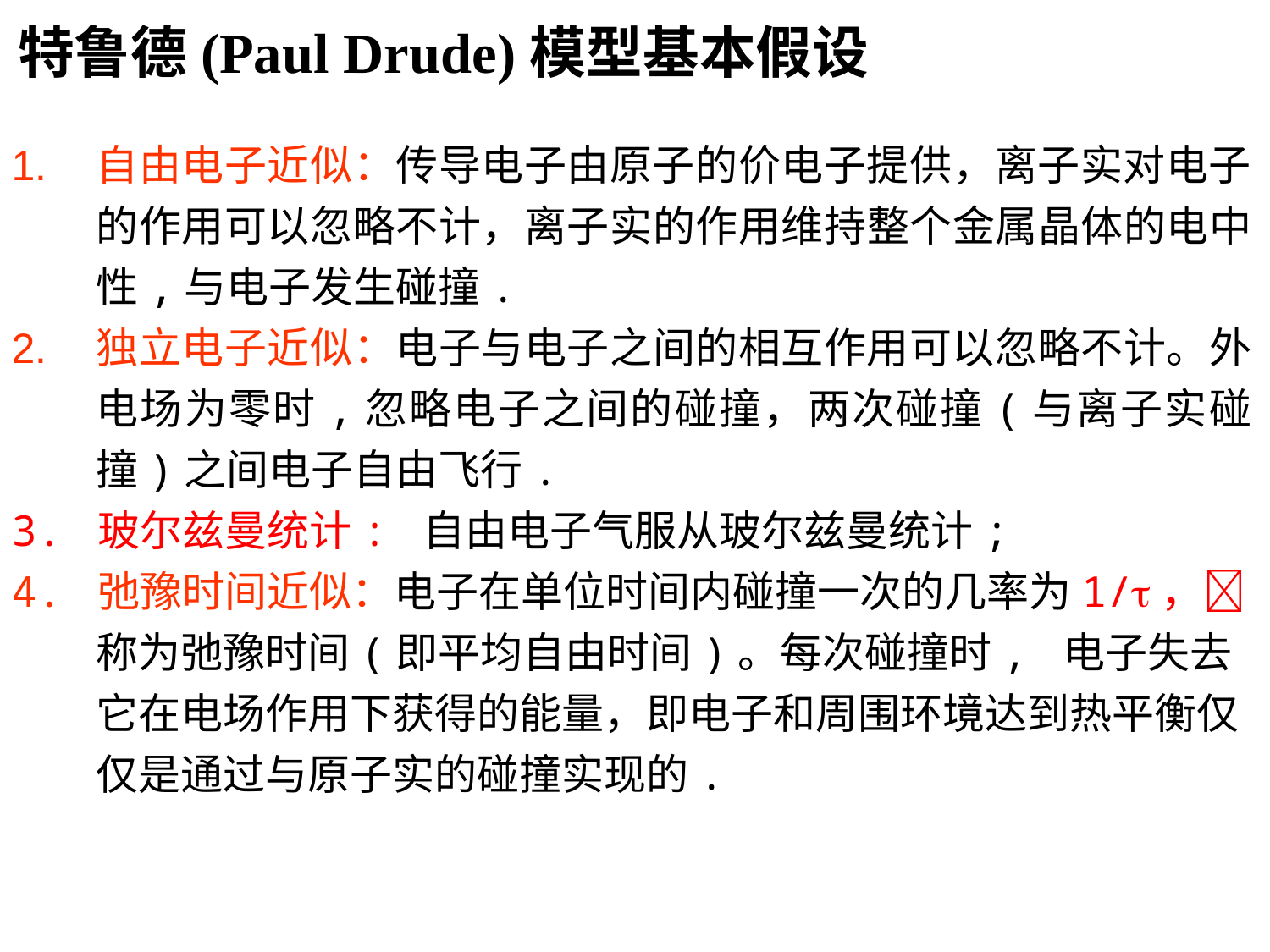

# 特鲁德(Paul Drude)模型基本假设
自由电子近似：传导电子由原子的价电子提供，离子实对电子的作用可以忽略不计，离子实的作用维持整个金属晶体的电中性,与电子发生碰撞.
独立电子近似：电子与电子之间的相互作用可以忽略不计。外电场为零时,忽略电子之间的碰撞，两次碰撞(与离子实碰撞)之间电子自由飞行.
3. 玻尔兹曼统计: 自由电子气服从玻尔兹曼统计;
4. 弛豫时间近似：电子在单位时间内碰撞一次的几率为1/τ，τ称为弛豫时间(即平均自由时间)。每次碰撞时, 电子失去它在电场作用下获得的能量，即电子和周围环境达到热平衡仅仅是通过与原子实的碰撞实现的.